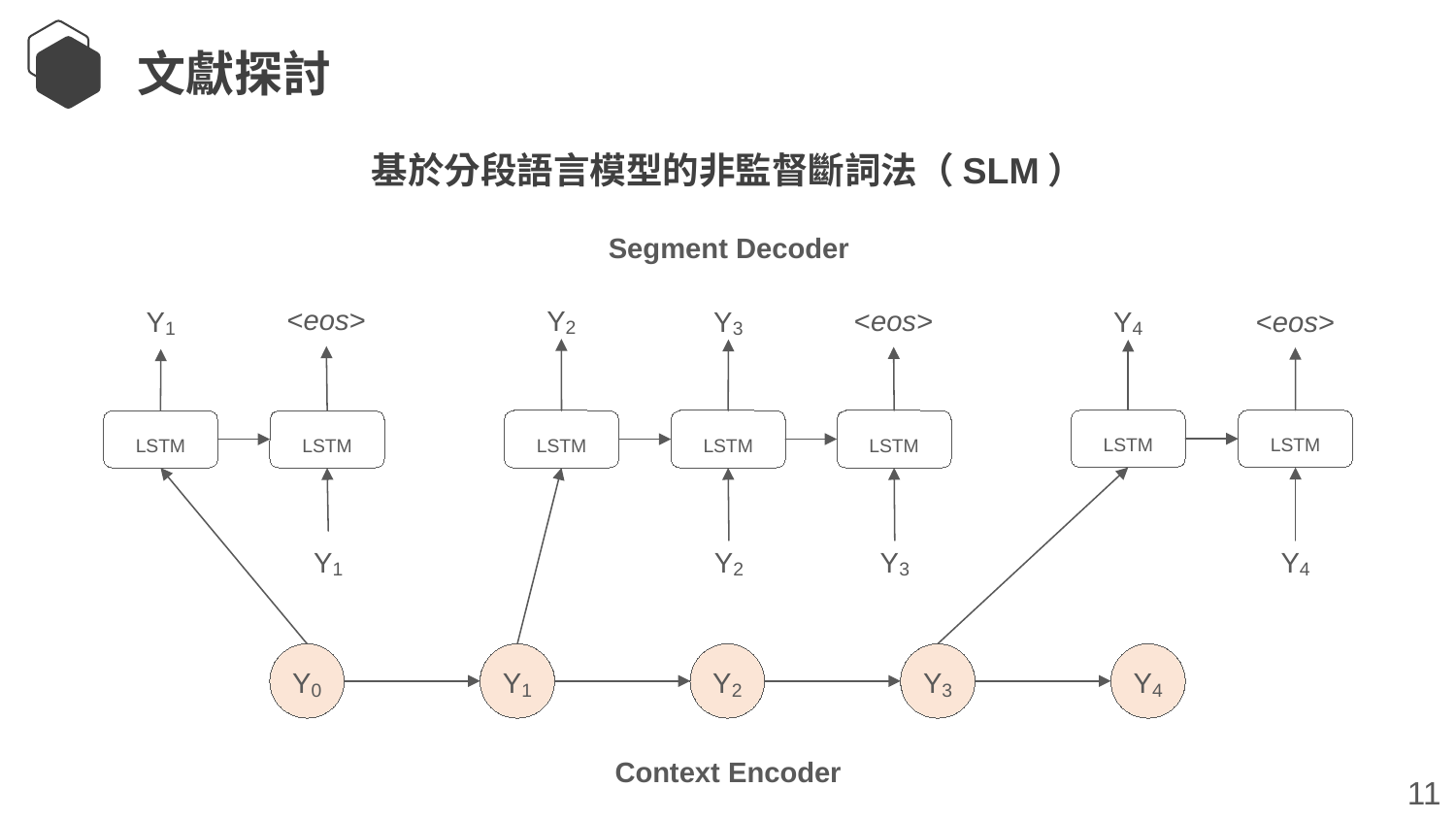

文獻探討
基於分段語言模型的非監督斷詞法（SLM）
Segment Decoder
Y2
Y3
Y1
<eos>
Y4
<eos>
<eos>
LSTM
LSTM
LSTM
LSTM
LSTM
LSTM
LSTM
Y1
Y2
Y3
Y4
Y0
Y4
Y1
Y2
Y3
Context Encoder
11